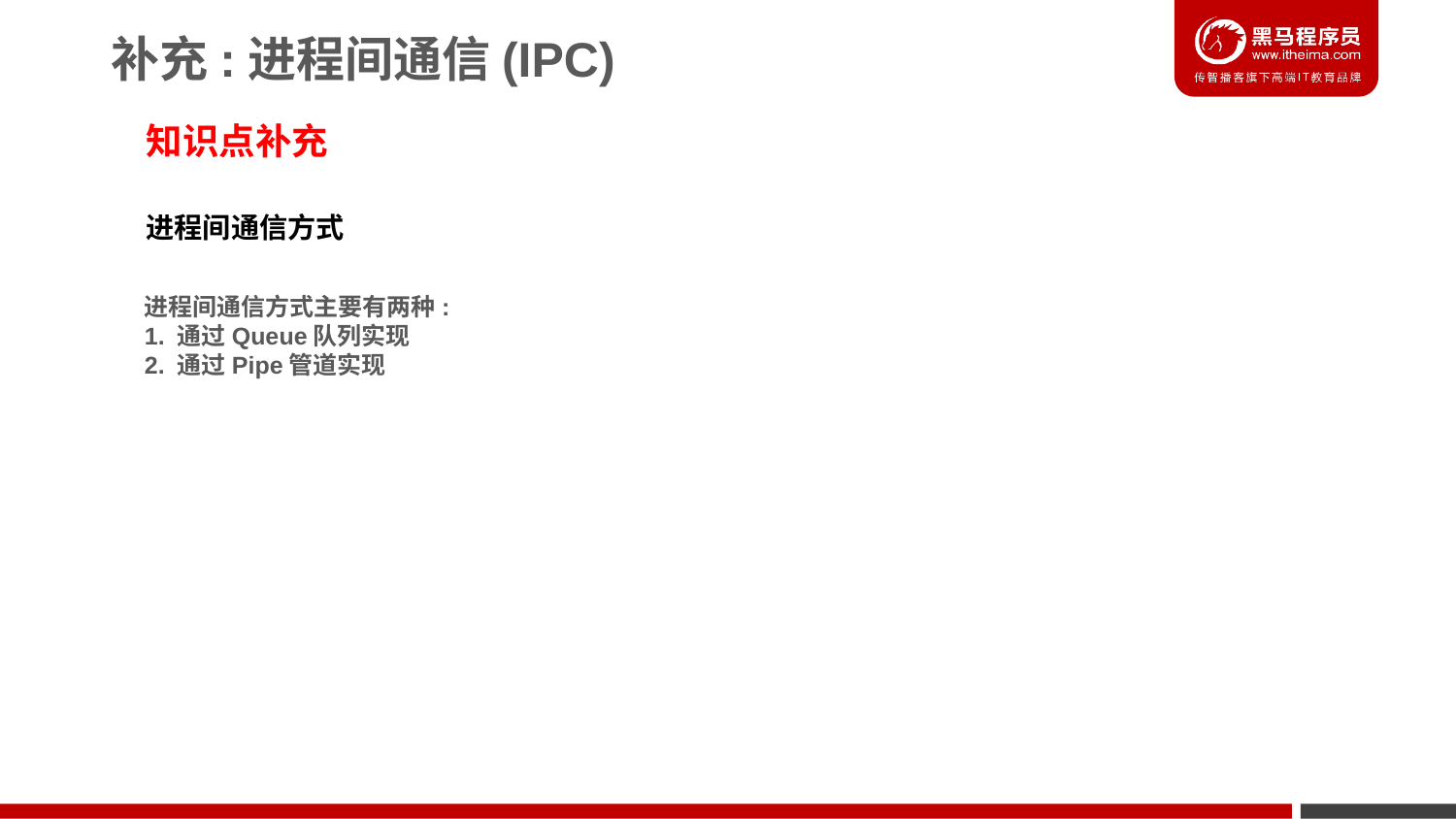

补充:进程间通信(IPC)
知识点补充
进程间通信方式
进程间通信方式主要有两种:
1. 通过Queue队列实现
2. 通过Pipe管道实现